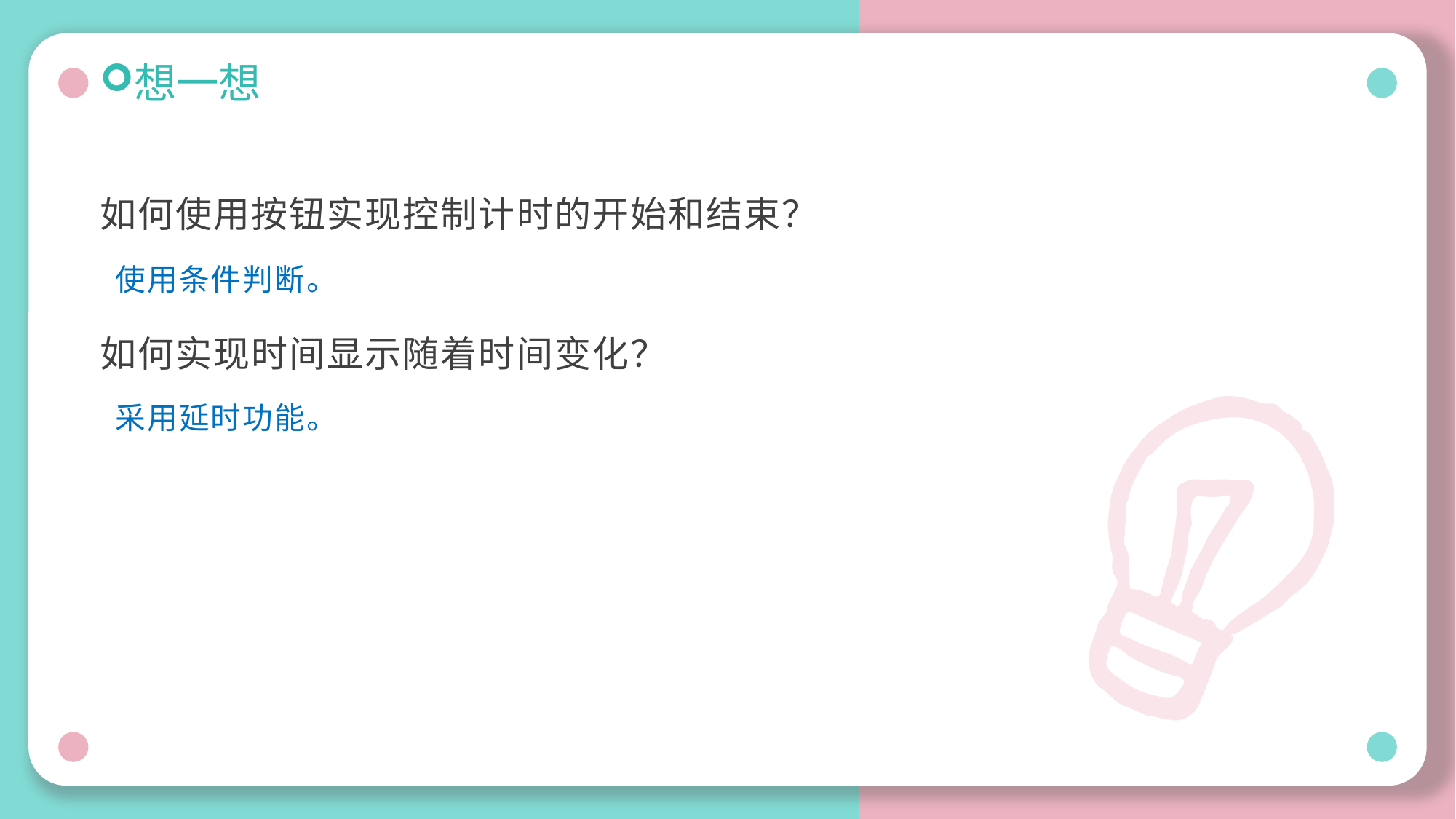

# 想一想
如何使用按钮实现控制计时的开始和结束？

使用条件判断。
如何实现时间显示随着时间变化？
采用延时功能。